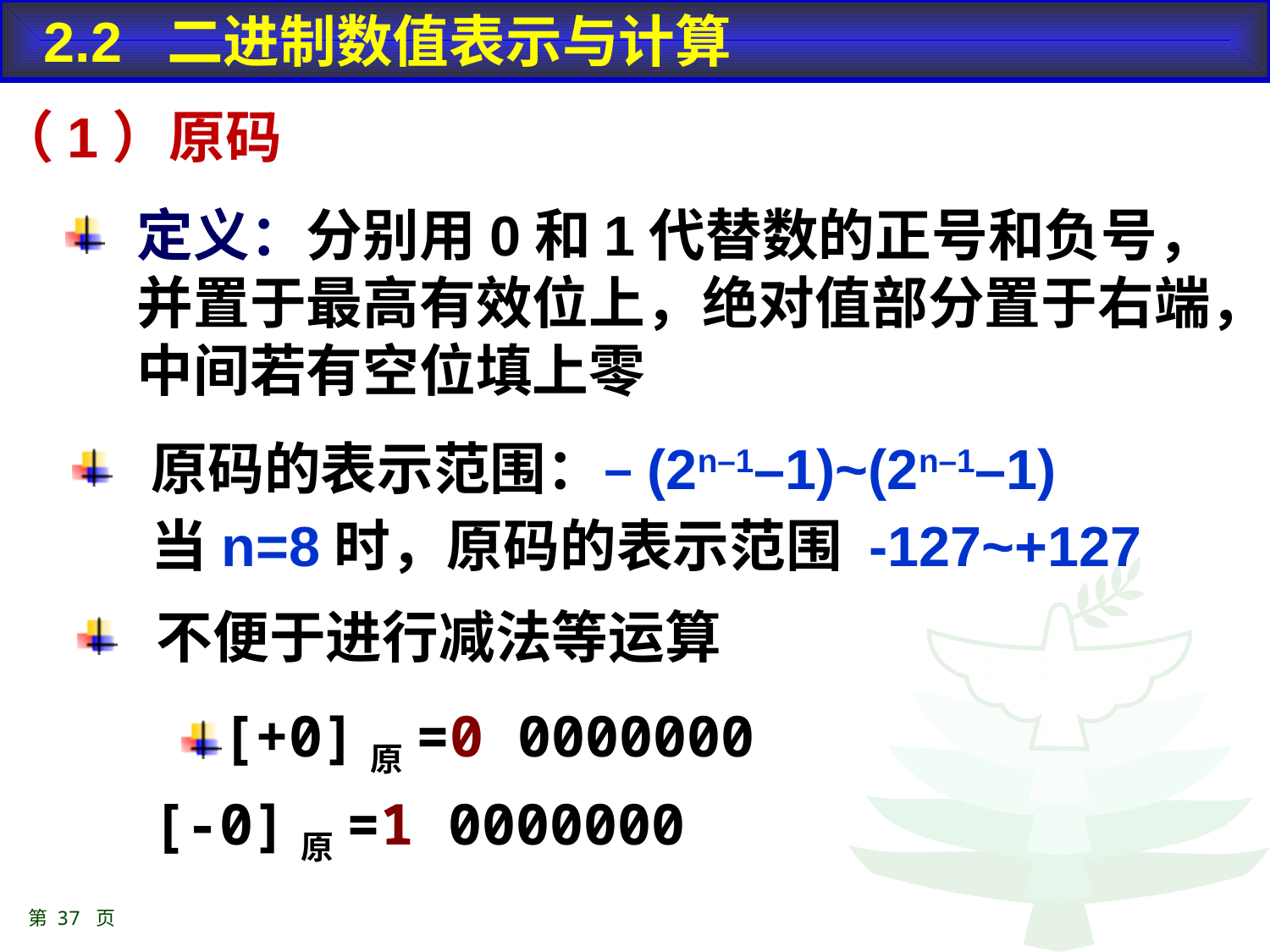

2.2  二进制数值表示与计算
（1）原码
定义：分别用0和1代替数的正号和负号，并置于最高有效位上，绝对值部分置于右端，中间若有空位填上零
  原码的表示范围：–(2n–1–1)~(2n–1–1)
      当n=8时，原码的表示范围 -127~+127
  不便于进行减法等运算
[+0]原=0 0000000
[-0]原=1 0000000